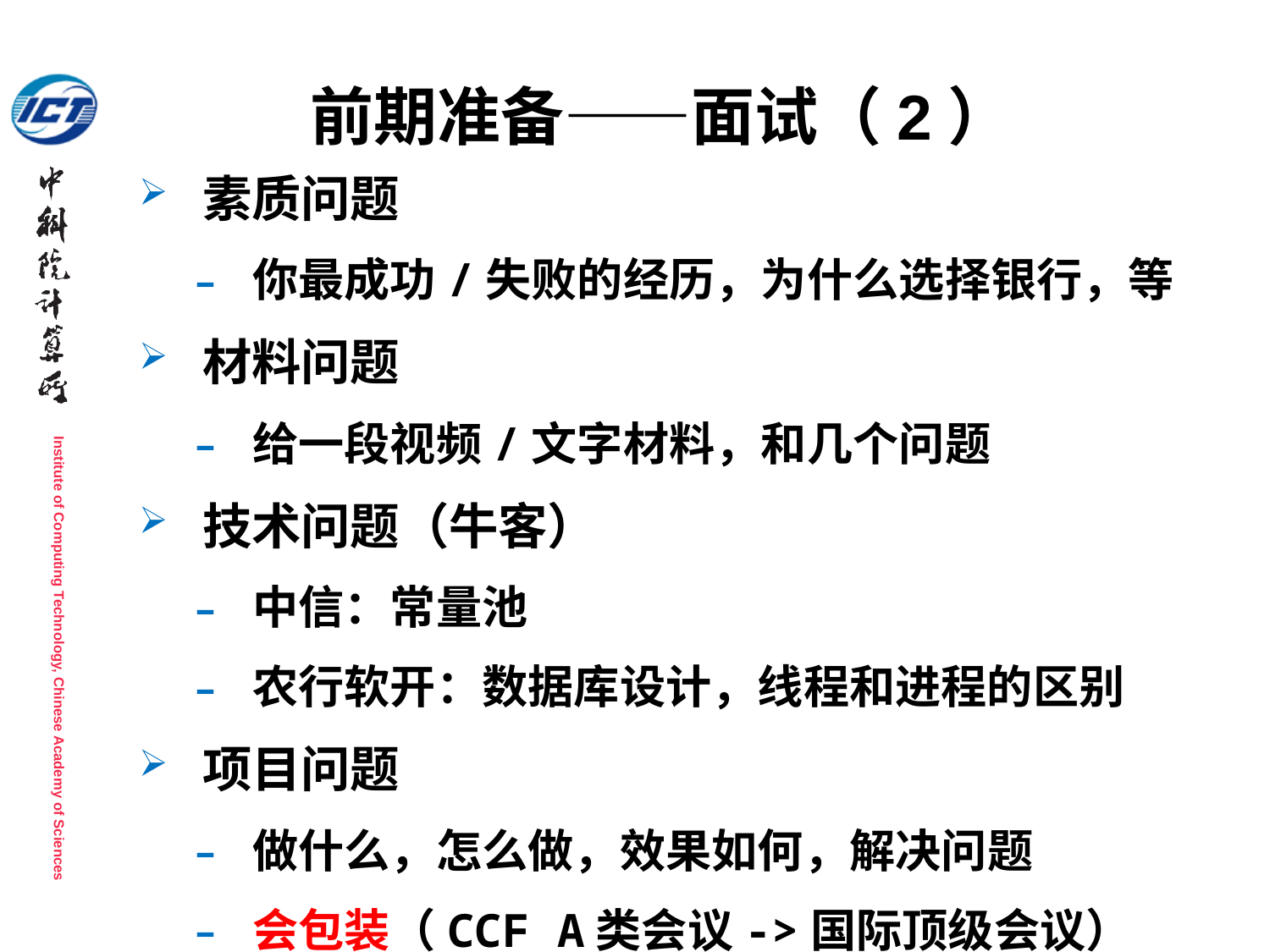

# 前期准备——面试（2）
素质问题
你最成功/失败的经历，为什么选择银行，等
材料问题
给一段视频/文字材料，和几个问题
技术问题（牛客）
中信：常量池
农行软开：数据库设计，线程和进程的区别
项目问题
做什么，怎么做，效果如何，解决问题
会包装（CCF A类会议->国际顶级会议）